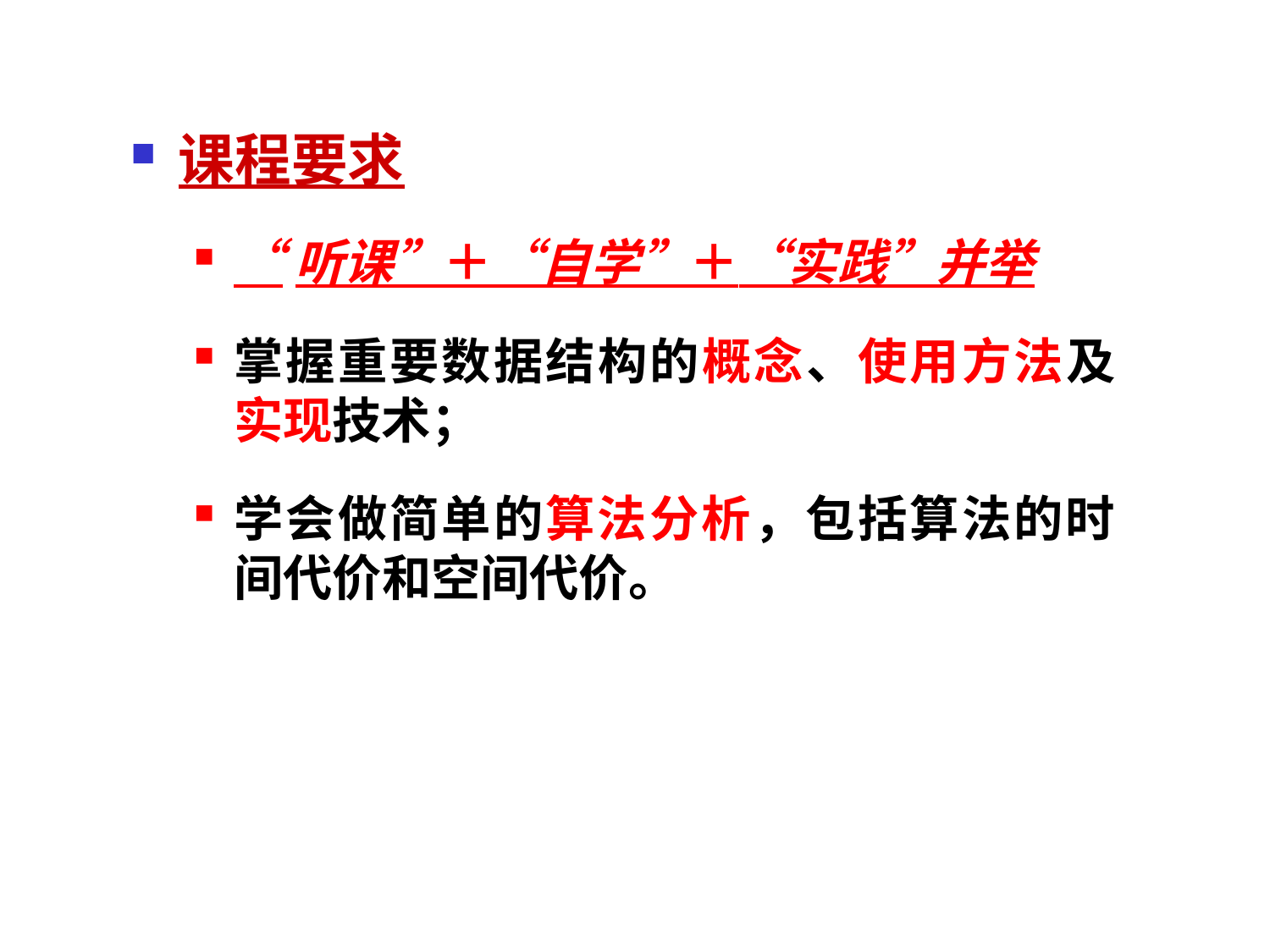

课程要求
“听课”＋“自学”＋“实践”并举
掌握重要数据结构的概念、使用方法及实现技术；
学会做简单的算法分析，包括算法的时间代价和空间代价。
3